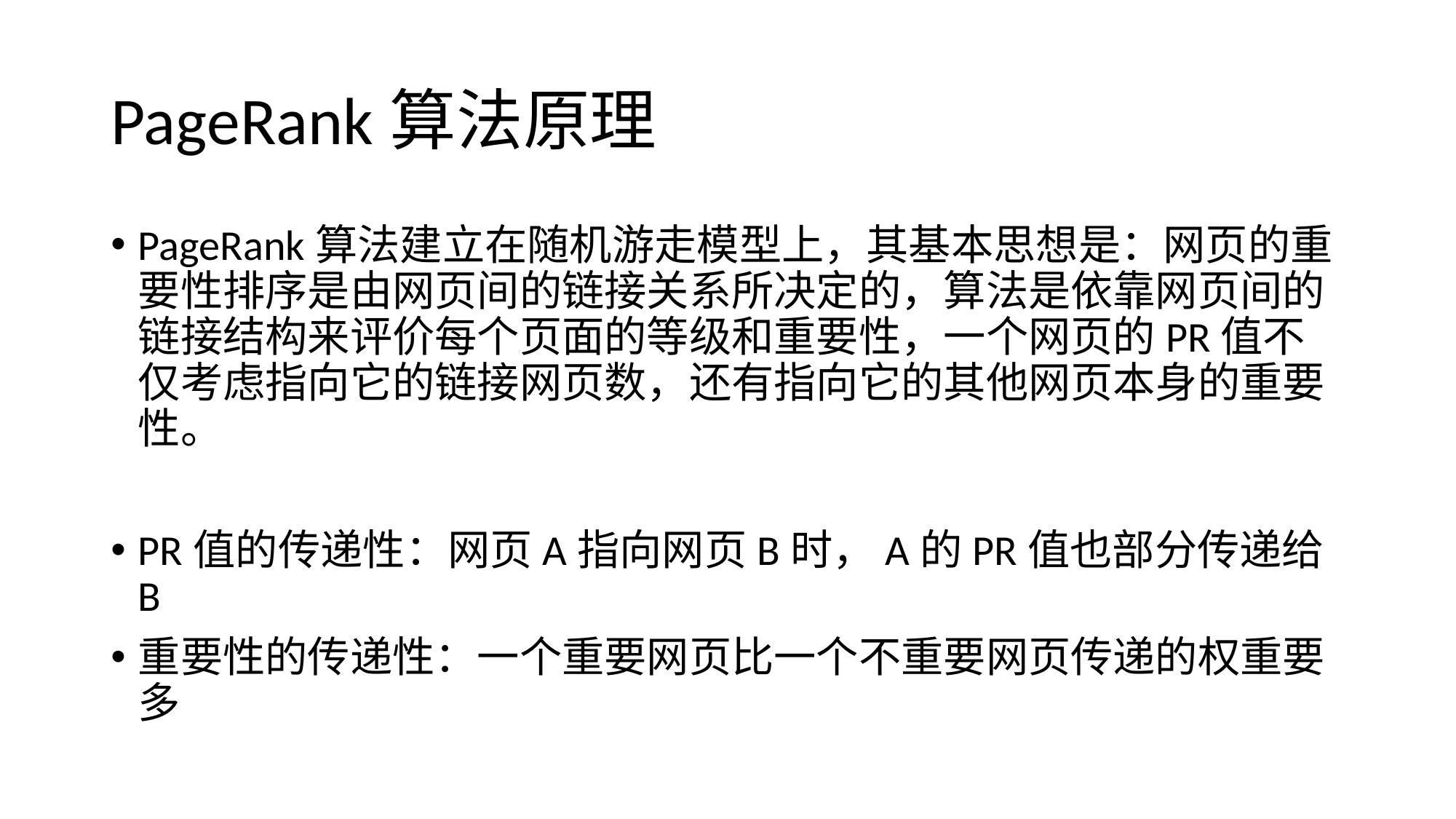

# PageRank算法原理
PageRank算法建立在随机游走模型上，其基本思想是：网页的重要性排序是由网页间的链接关系所决定的，算法是依靠网页间的链接结构来评价每个页面的等级和重要性，一个网页的PR值不仅考虑指向它的链接网页数，还有指向它的其他网页本身的重要性。

PR值的传递性：网页A指向网页B时，A的PR值也部分传递给B
重要性的传递性：一个重要网页比一个不重要网页传递的权重要多